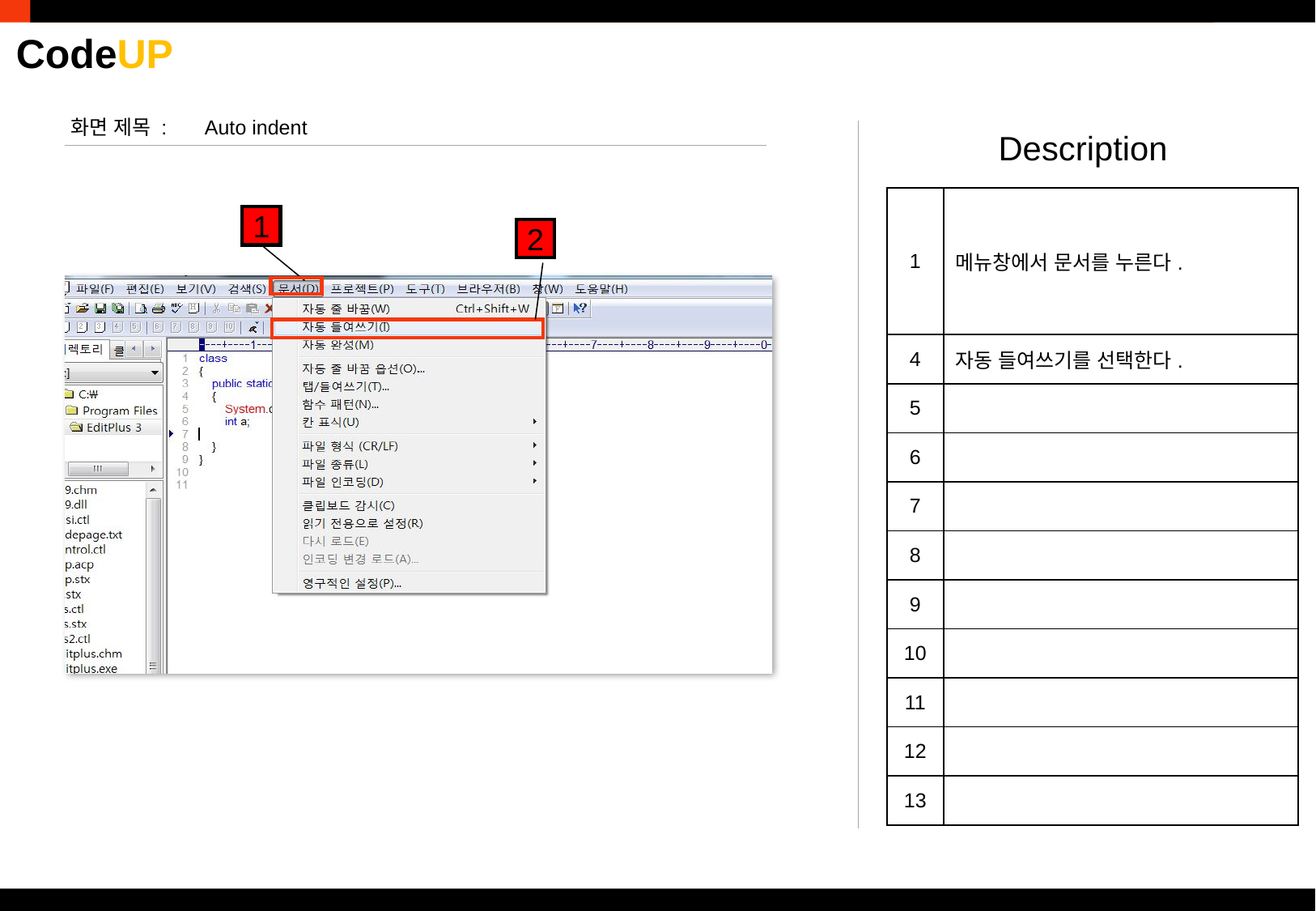

화면 제목 :
Auto indent
Description
| 1 | 메뉴창에서 문서를 누른다. |
| --- | --- |
| 4 | 자동 들여쓰기를 선택한다. |
| 5 |  |
| 6 |  |
| 7 |  |
| 8 |  |
| 9 |  |
| 10 |  |
| 11 |  |
| 12 |  |
| 13 |  |
1
2